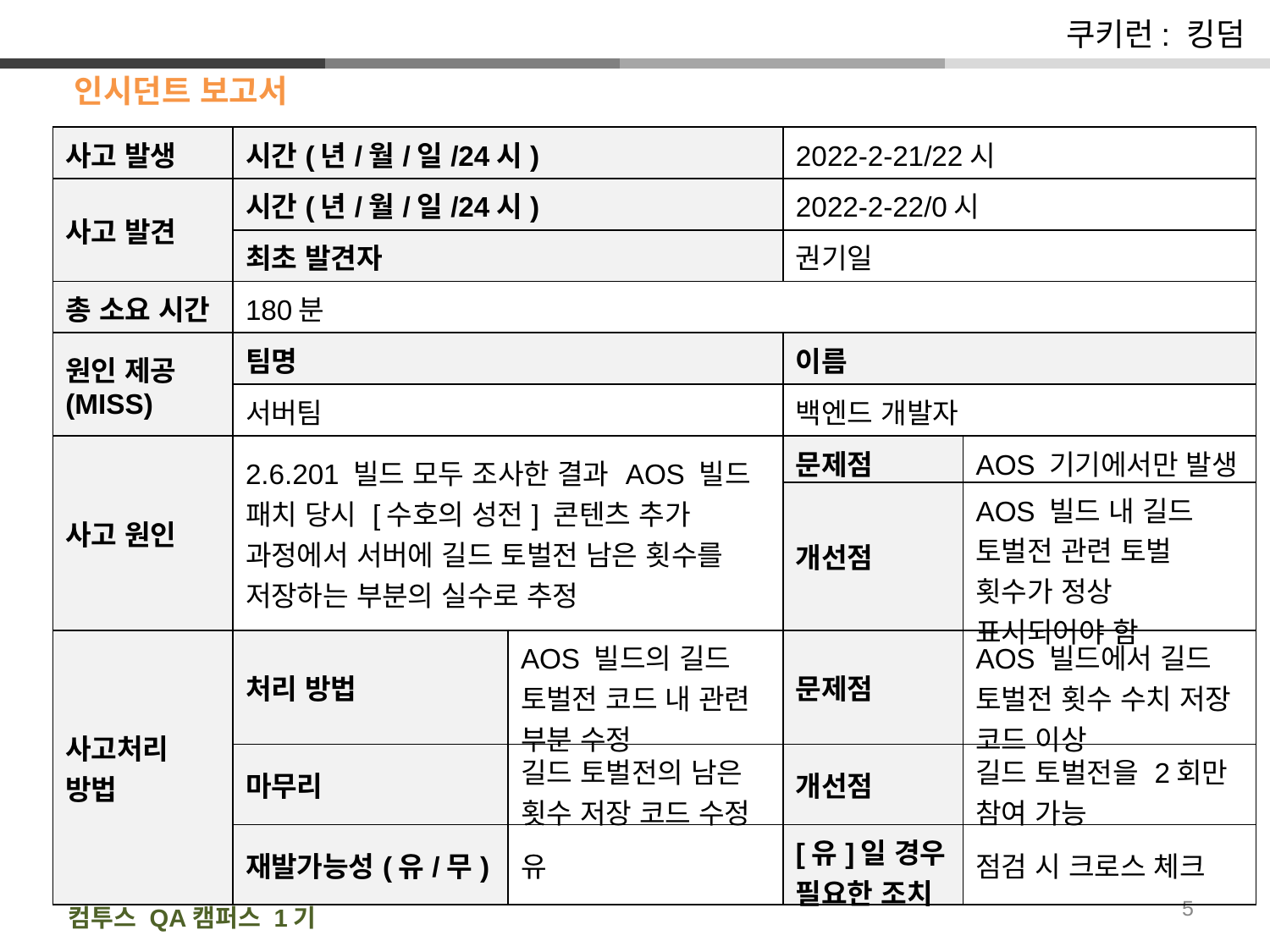

쿠키런: 킹덤
인시던트 보고서
| 사고 발생 | 시간(년/월/일/24시) |  | 2022-2-21/22시 |  |
| --- | --- | --- | --- | --- |
| 사고 발견 | 시간(년/월/일/24시) |  | 2022-2-22/0시 |  |
|  | 최초 발견자 |  | 권기일 |  |
| 총 소요 시간 | 180분 |  |  |  |
| 원인 제공(MISS) | 팀명 |  | 이름 |  |
|  | 서버팀 |  | 백엔드 개발자 |  |
| 사고 원인 | 2.6.201 빌드 모두 조사한 결과 AOS 빌드 패치 당시 [수호의 성전] 콘텐츠 추가 과정에서 서버에 길드 토벌전 남은 횟수를 저장하는 부분의 실수로 추정 |  | 문제점 | AOS 기기에서만 발생 |
|  |  |  | 개선점 | AOS 빌드 내 길드 토벌전 관련 토벌 횟수가 정상 표시되어야 함 |
| 사고처리 방법 | 처리 방법 | AOS 빌드의 길드 토벌전 코드 내 관련 부분 수정 | 문제점 | AOS 빌드에서 길드 토벌전 횟수 수치 저장 코드 이상 |
|  | 마무리 | 길드 토벌전의 남은 횟수 저장 코드 수정 | 개선점 | 길드 토벌전을 2회만 참여 가능 |
|  | 재발가능성(유/무) | 유 | [유]일 경우 필요한 조치 | 점검 시 크로스 체크 |
5